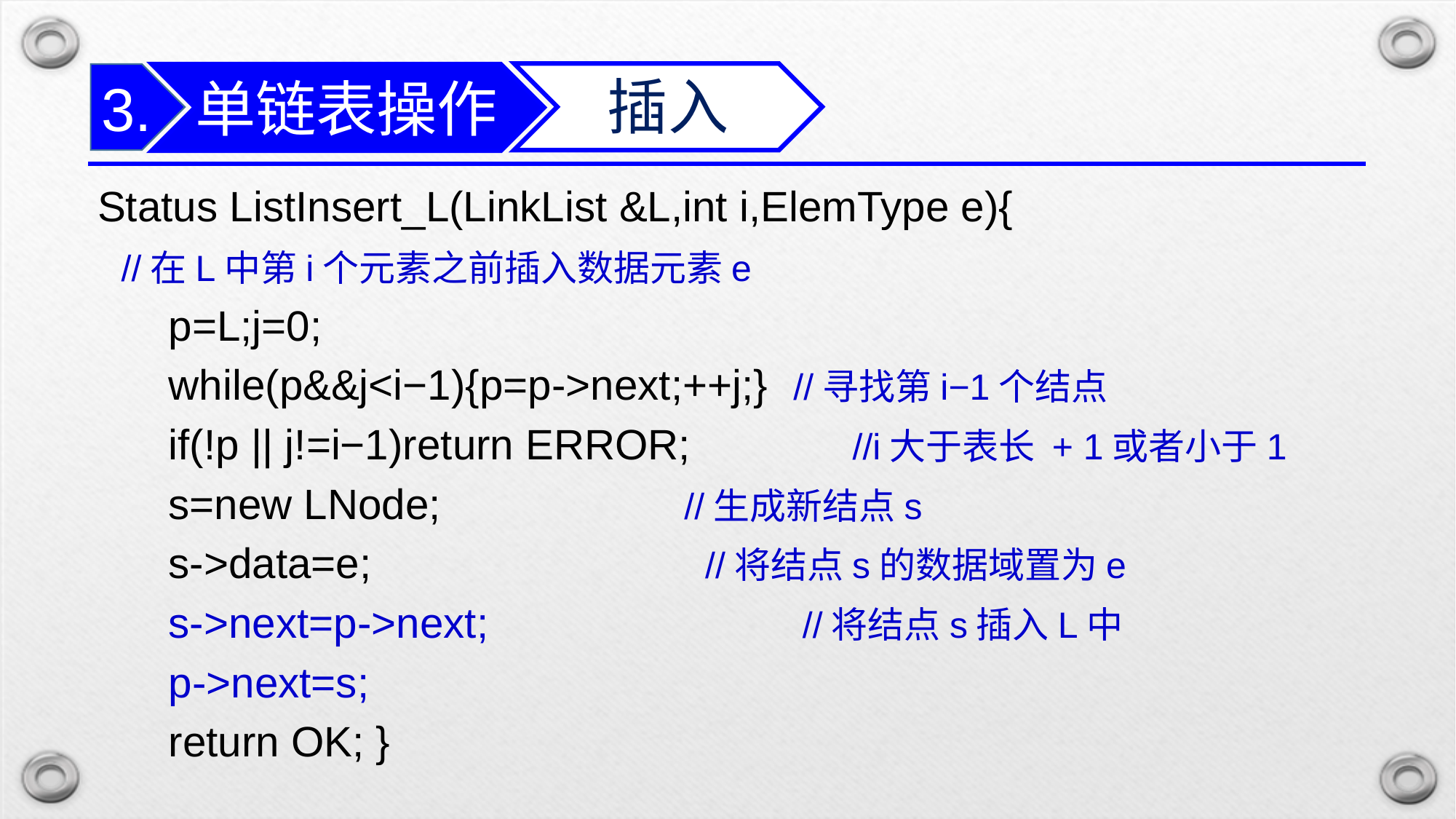

单链表操作

插入
3.
Status ListInsert_L(LinkList &L,int i,ElemType e){
  //在L中第i个元素之前插入数据元素e
      p=L;j=0;
      while(p&&j<i−1){p=p->next;++j;}	//寻找第i−1个结点
      if(!p || j!=i−1)return ERROR;	     //i大于表长 + 1或者小于1
      s=new LNode;			//生成新结点s
      s->data=e;      		           //将结点s的数据域置为e
      s->next=p->next;	   	          //将结点s插入L中
      p->next=s;
      return OK; }